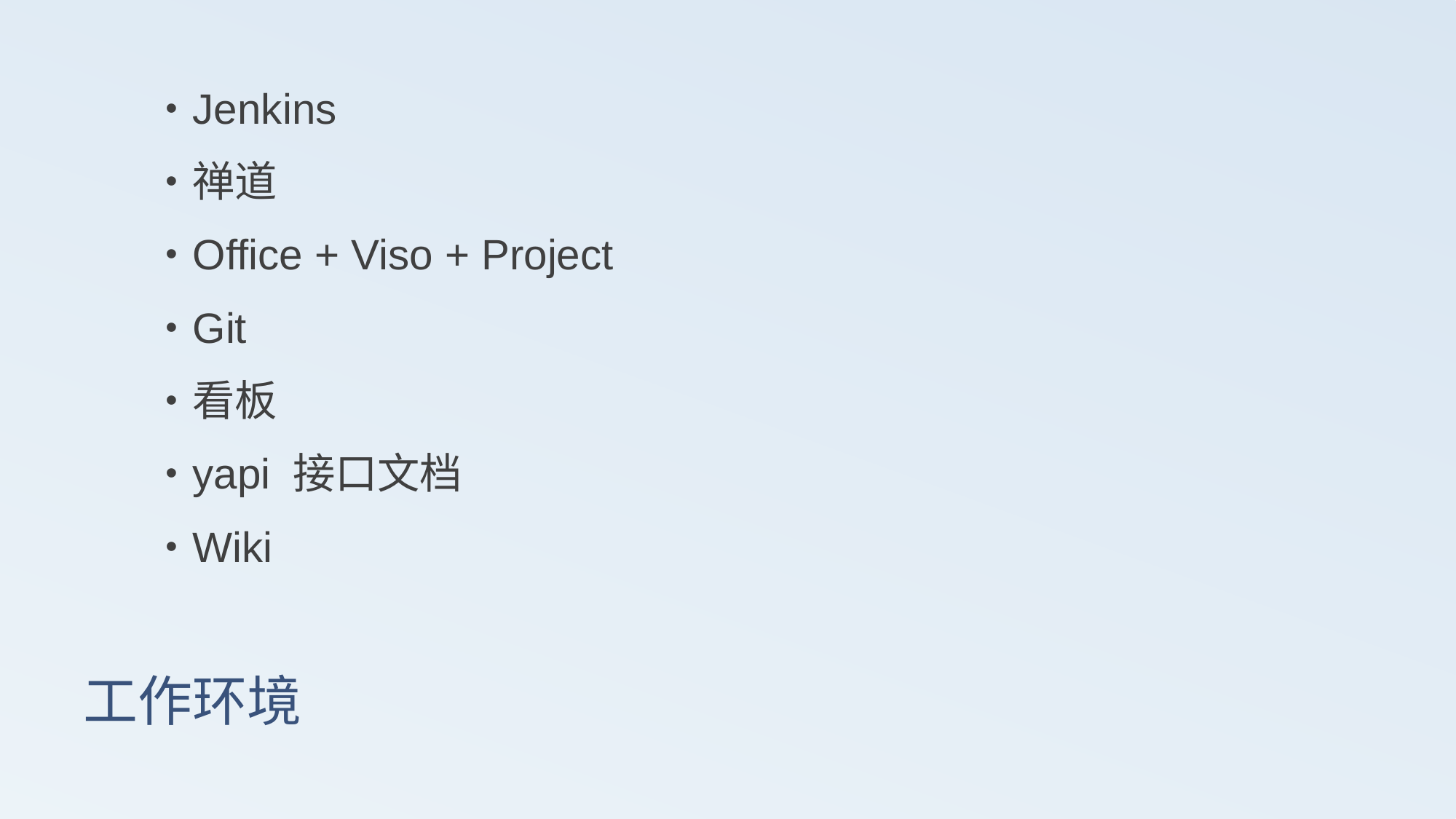

Jenkins
禅道
Office + Viso + Project
Git
看板
yapi 接口文档
Wiki
# 工作环境